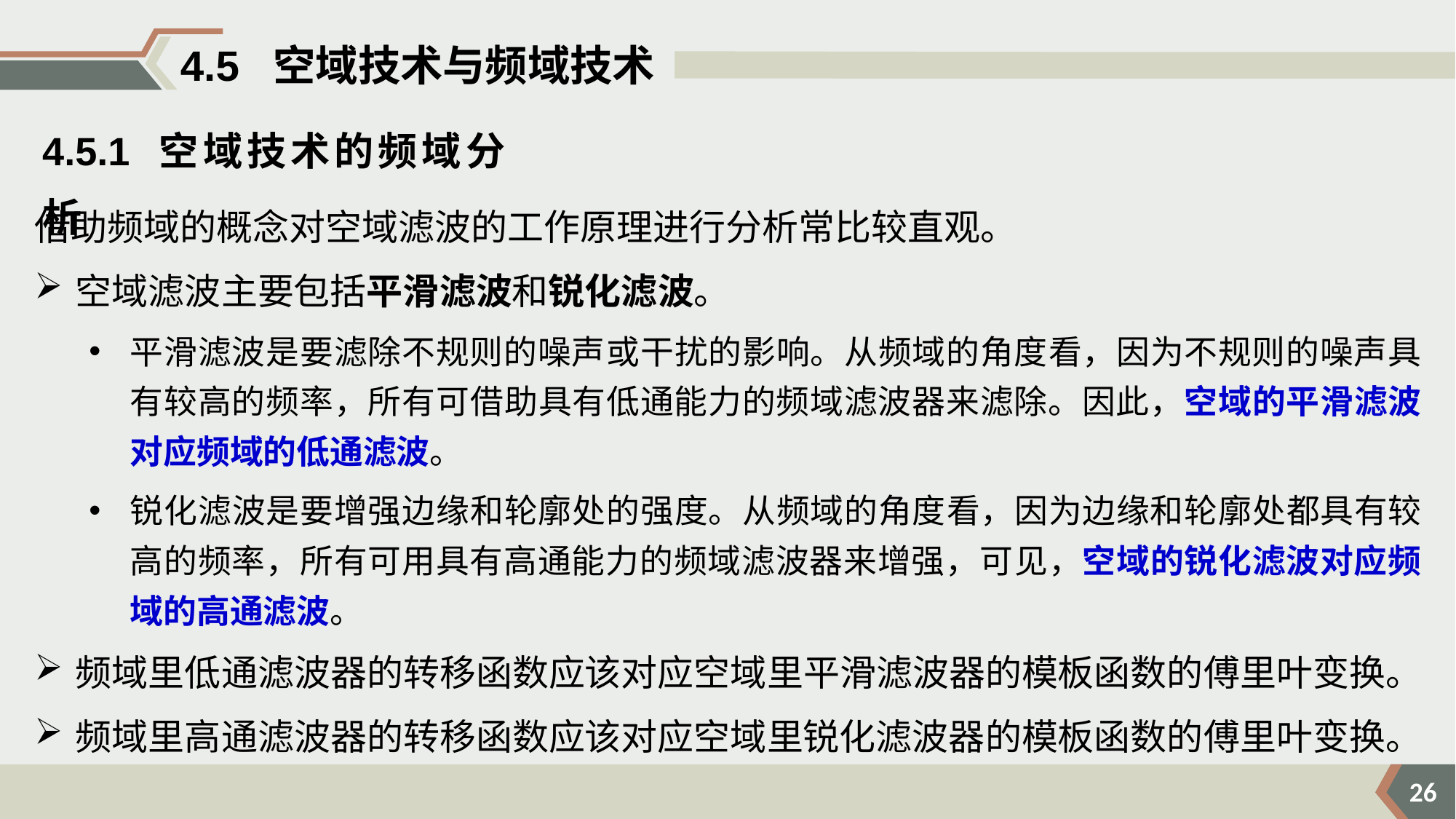

4.5  空域技术与频域技术
4.5.1 空域技术的频域分析
借助频域的概念对空域滤波的工作原理进行分析常比较直观。
空域滤波主要包括平滑滤波和锐化滤波。
平滑滤波是要滤除不规则的噪声或干扰的影响。从频域的角度看，因为不规则的噪声具有较高的频率，所有可借助具有低通能力的频域滤波器来滤除。因此，空域的平滑滤波对应频域的低通滤波。
锐化滤波是要增强边缘和轮廓处的强度。从频域的角度看，因为边缘和轮廓处都具有较高的频率，所有可用具有高通能力的频域滤波器来增强，可见，空域的锐化滤波对应频域的高通滤波。
频域里低通滤波器的转移函数应该对应空域里平滑滤波器的模板函数的傅里叶变换。
频域里高通滤波器的转移函数应该对应空域里锐化滤波器的模板函数的傅里叶变换。